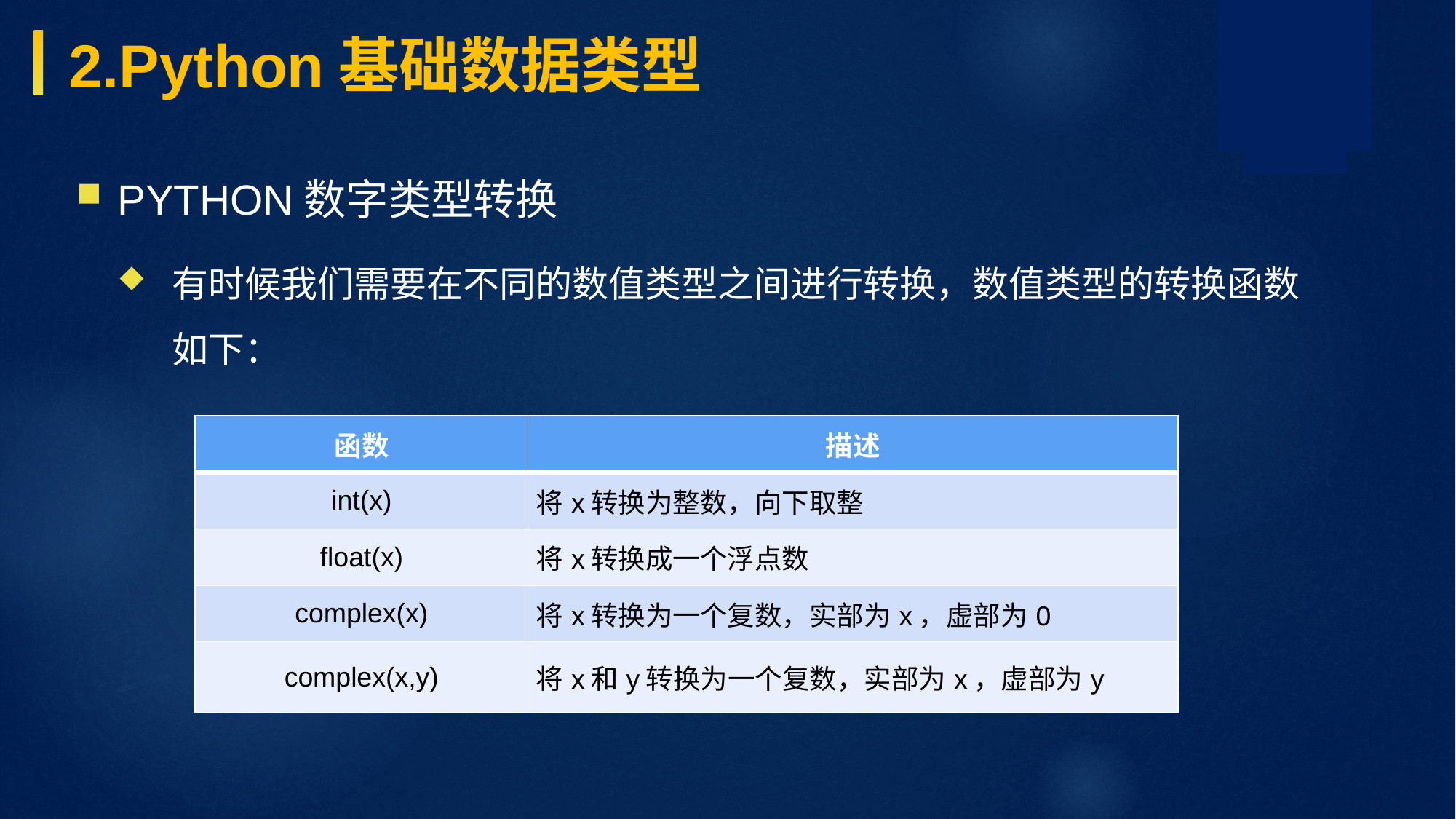

2.Python基础数据类型
Python数字类型转换
有时候我们需要在不同的数值类型之间进行转换，数值类型的转换函数如下：
| 函数 | 描述 |
| --- | --- |
| int(x) | 将x转换为整数，向下取整 |
| float(x) | 将x转换成一个浮点数 |
| complex(x) | 将x转换为一个复数，实部为x，虚部为0 |
| complex(x,y) | 将x和y转换为一个复数，实部为x，虚部为y |